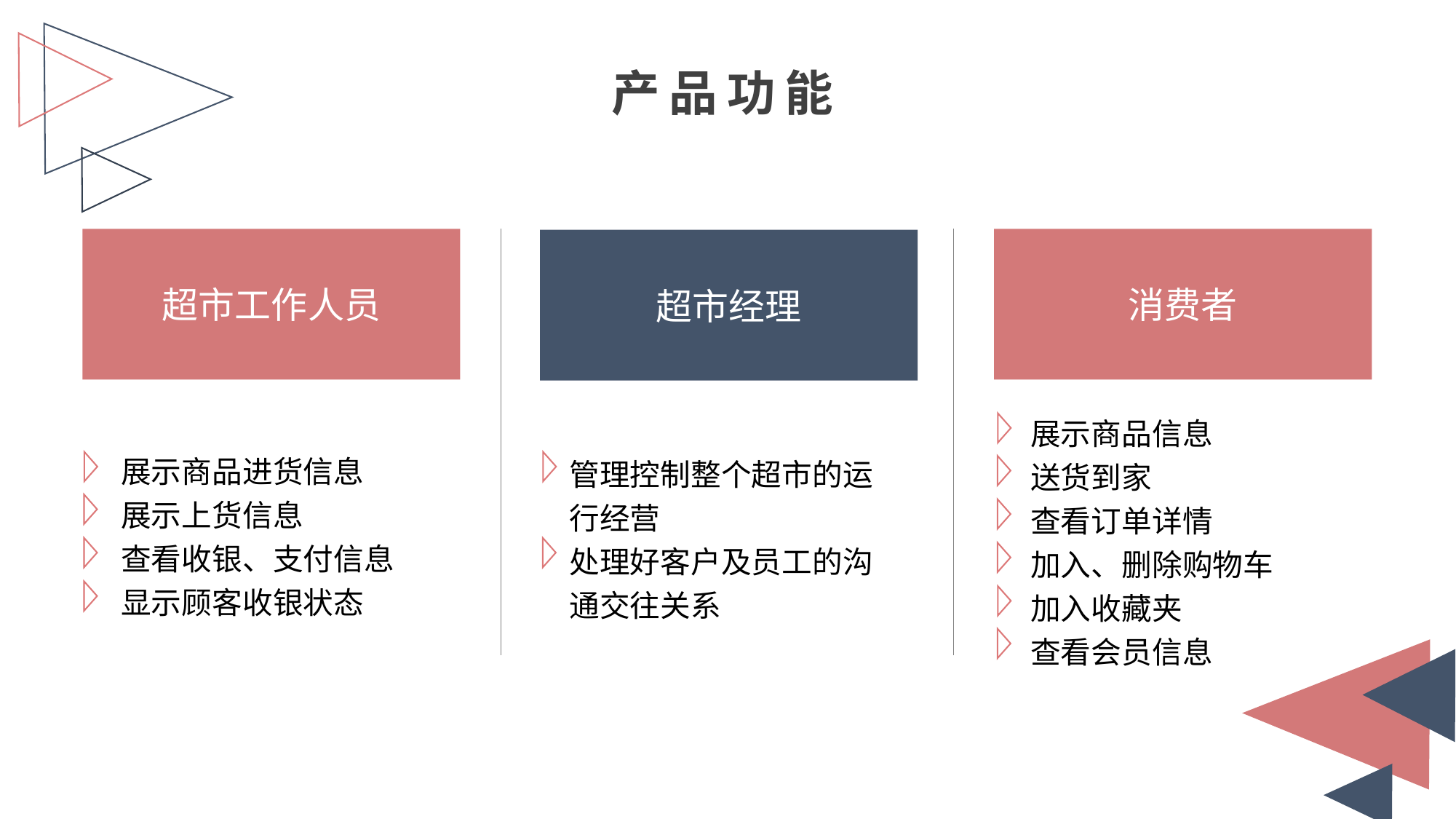

产品功能
超市工作人员
消费者
超市经理
展示商品信息
送货到家
查看订单详情
加入、删除购物车
加入收藏夹
查看会员信息

展示商品进货信息
展示上货信息
查看收银、支付信息
显示顾客收银状态
管理控制整个超市的运行经营
处理好客户及员工的沟通交往关系